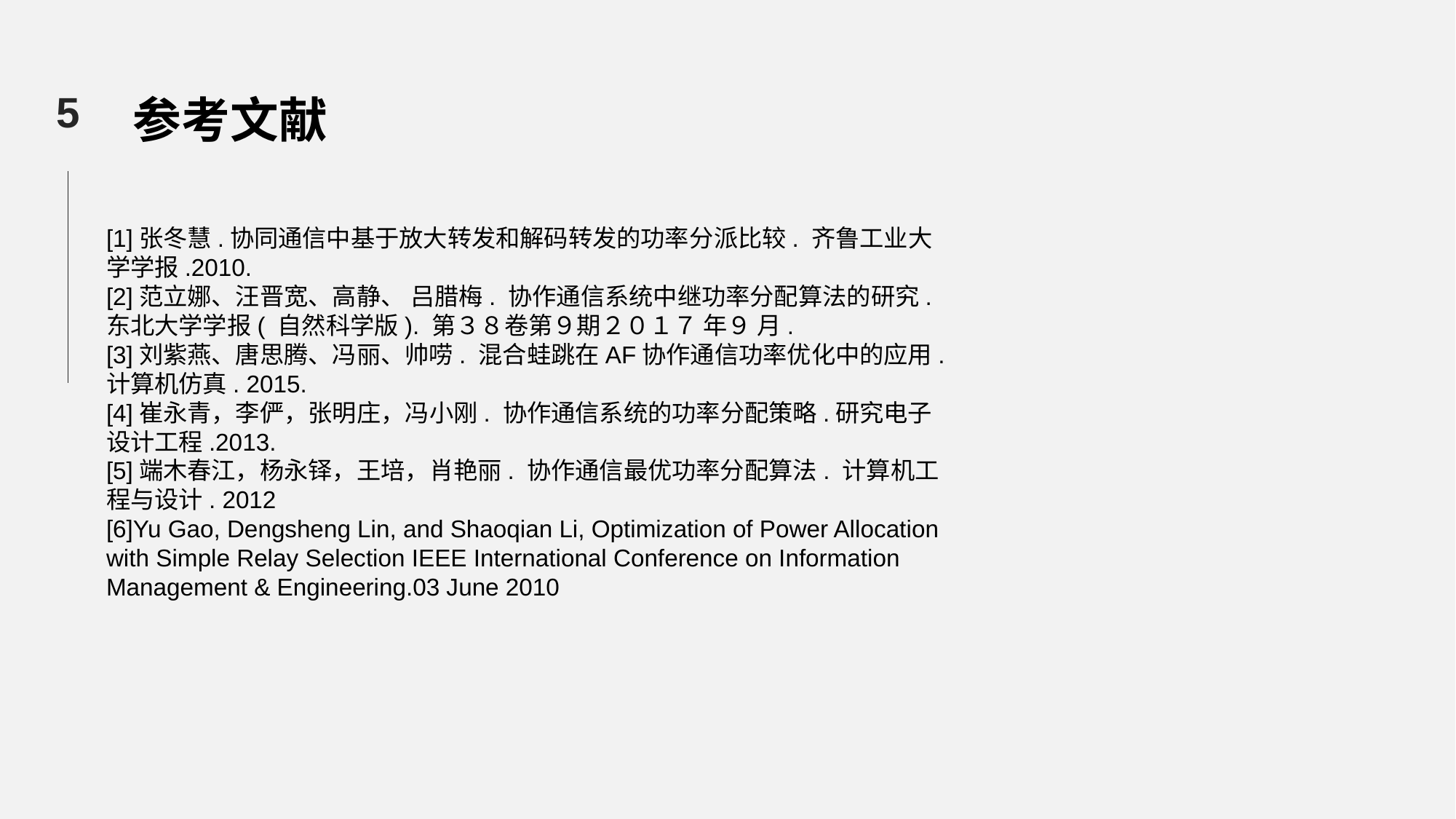

5
参考文献
[1]张冬慧.协同通信中基于放大转发和解码转发的功率分派比较. 齐鲁工业大学学报.2010.
[2]范立娜、汪晋宽、高静、 吕腊梅. 协作通信系统中继功率分配算法的研究. 东北大学学报( 自然科学版). 第３８卷第９期２０１７ 年９ 月.
[3]刘紫燕、唐思腾、冯丽、帅唠. 混合蛙跳在AF协作通信功率优化中的应用.计算机仿真. 2015.
[4]崔永青，李俨，张明庄，冯小刚. 协作通信系统的功率分配策略.研究电子设计工程.2013.
[5]端木春江，杨永铎，王培，肖艳丽. 协作通信最优功率分配算法. 计算机工程与设计. 2012
[6]Yu Gao, Dengsheng Lin, and Shaoqian Li, Optimization of Power Allocation with Simple Relay Selection IEEE International Conference on Information Management & Engineering.03 June 2010